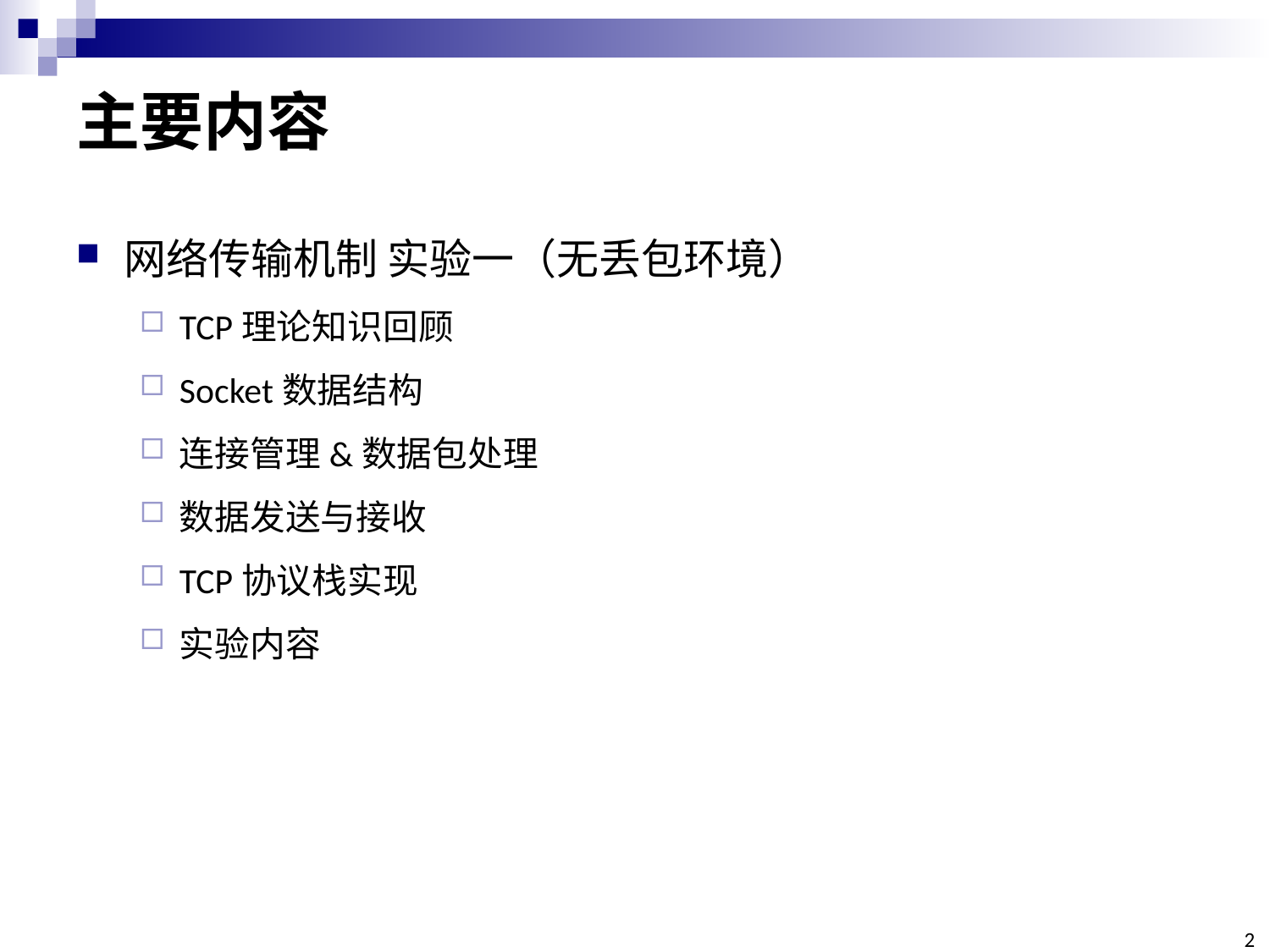

# 主要内容
网络传输机制 实验一（无丢包环境）
TCP理论知识回顾
Socket数据结构
连接管理&数据包处理
数据发送与接收
TCP协议栈实现
实验内容
2